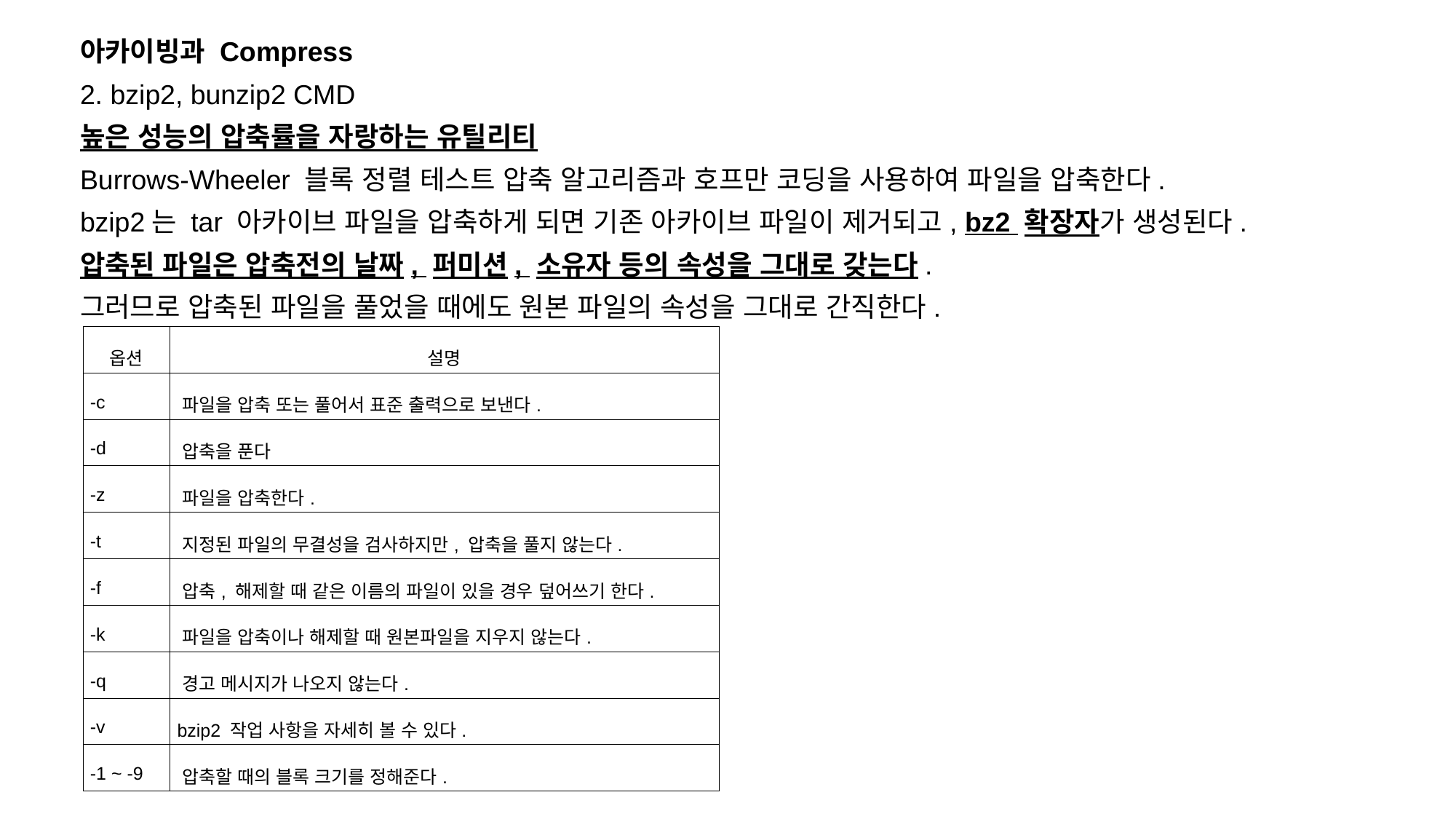

아카이빙과 Compress
2. bzip2, bunzip2 CMD
높은 성능의 압축률을 자랑하는 유틸리티
Burrows-Wheeler 블록 정렬 테스트 압축 알고리즘과 호프만 코딩을 사용하여 파일을 압축한다.
bzip2는 tar 아카이브 파일을 압축하게 되면 기존 아카이브 파일이 제거되고, bz2 확장자가 생성된다.
압축된 파일은 압축전의 날짜, 퍼미션, 소유자 등의 속성을 그대로 갖는다.
그러므로 압축된 파일을 풀었을 때에도 원본 파일의 속성을 그대로 간직한다.

| 옵션 | 설명 |
| --- | --- |
| -c | 파일을 압축 또는 풀어서 표준 출력으로 보낸다. |
| -d | 압축을 푼다 |
| -z | 파일을 압축한다. |
| -t | 지정된 파일의 무결성을 검사하지만, 압축을 풀지 않는다. |
| -f | 압축, 해제할 때 같은 이름의 파일이 있을 경우 덮어쓰기 한다. |
| -k | 파일을 압축이나 해제할 때 원본파일을 지우지 않는다. |
| -q | 경고 메시지가 나오지 않는다. |
| -v | bzip2 작업 사항을 자세히 볼 수 있다. |
| -1 ~ -9 | 압축할 때의 블록 크기를 정해준다. |